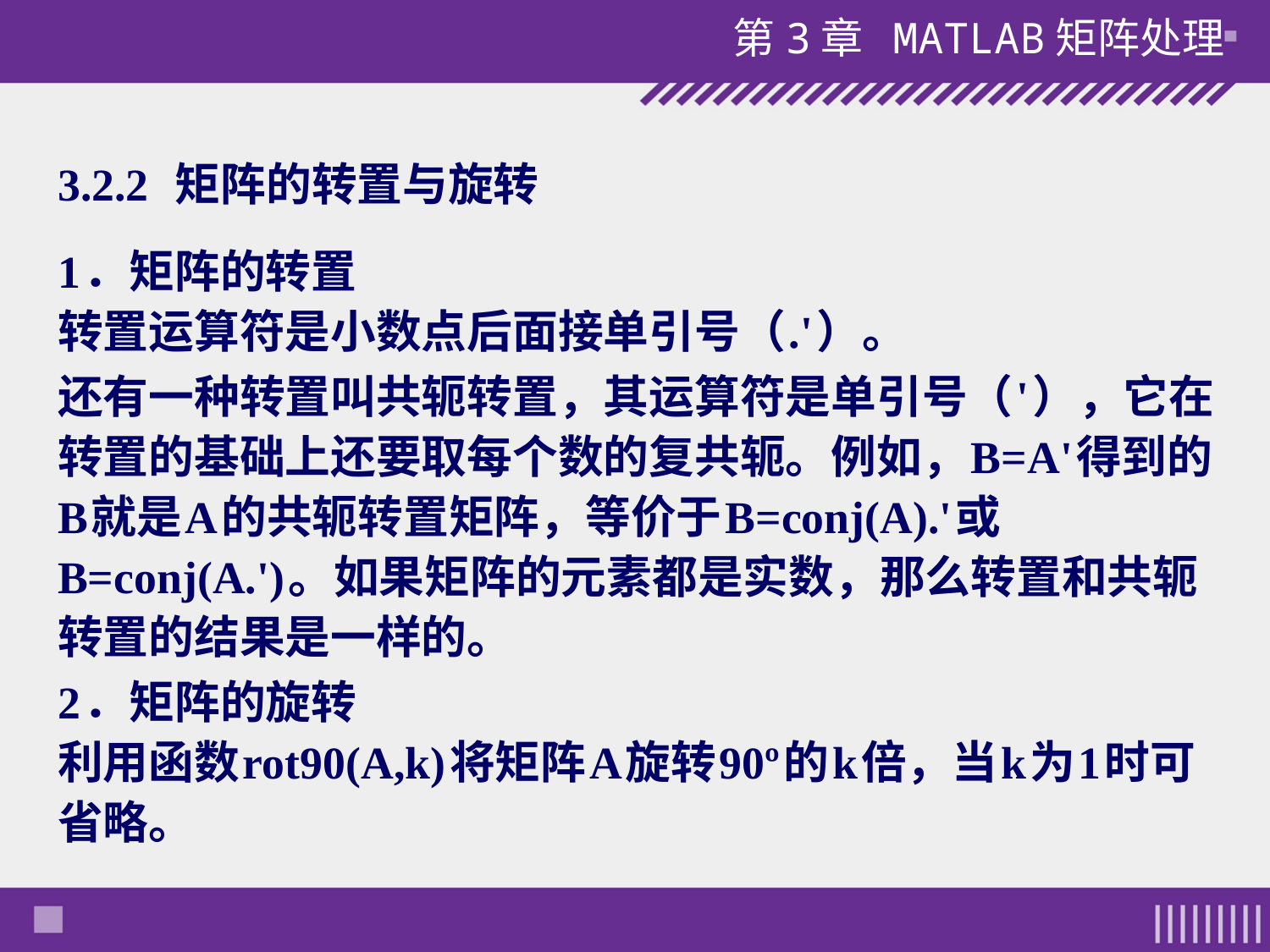

3.2.2  矩阵的转置与旋转
1．矩阵的转置
转置运算符是小数点后面接单引号（.'）。
还有一种转置叫共轭转置，其运算符是单引号（'），它在转置的基础上还要取每个数的复共轭。例如，B=A'得到的B就是A的共轭转置矩阵，等价于B=conj(A).'或B=conj(A.')。如果矩阵的元素都是实数，那么转置和共轭转置的结果是一样的。
2．矩阵的旋转
利用函数rot90(A,k)将矩阵A旋转90º的k倍，当k为1时可省略。